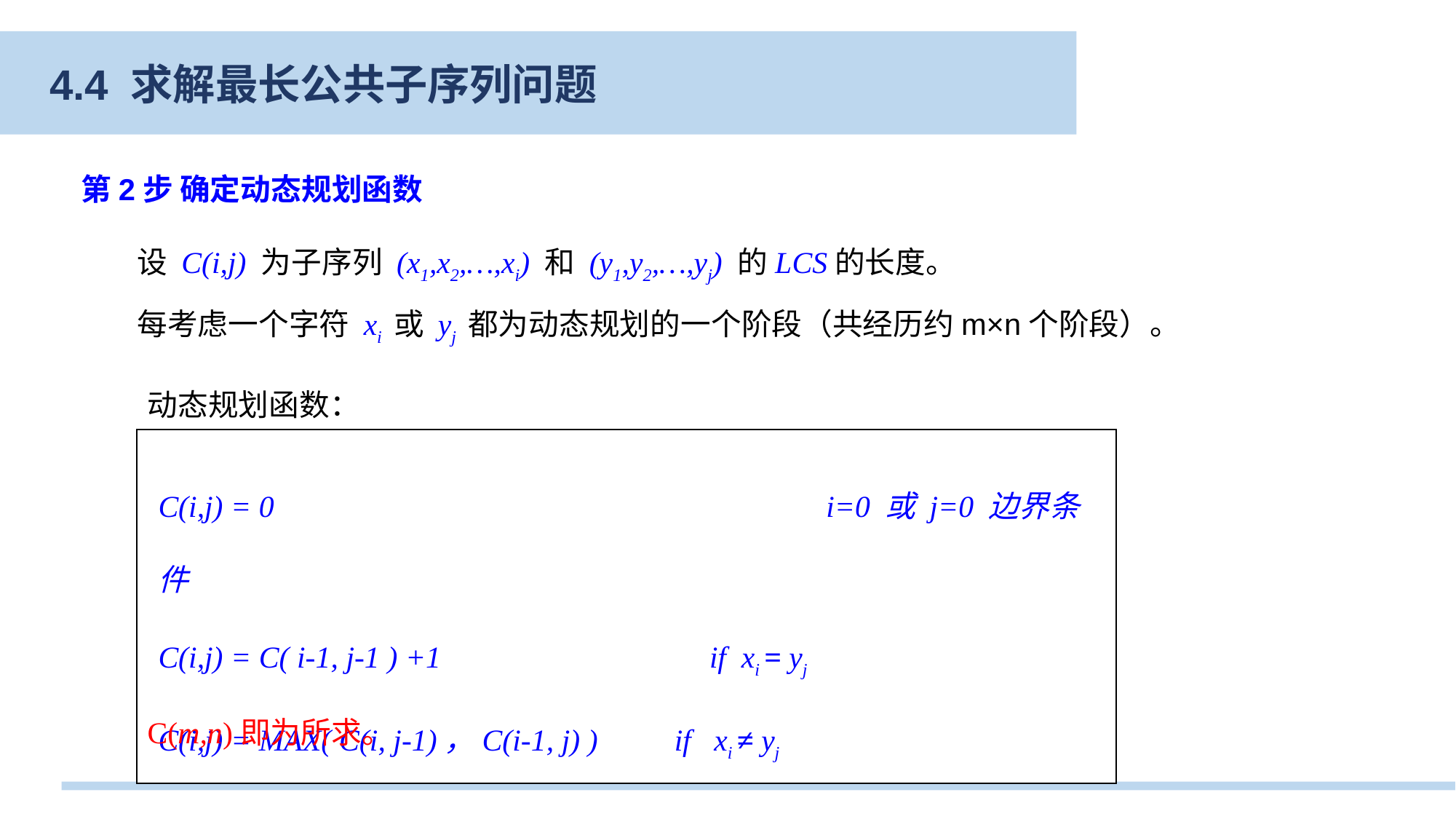

4.4 求解最长公共子序列问题
第2步 确定动态规划函数
    设 C(i,j) 为子序列 (x1,x2,…,xi) 和 (y1,y2,…,yj) 的LCS的长度。
    每考虑一个字符 xi 或 yj 都为动态规划的一个阶段（共经历约m×n个阶段）。
动态规划函数：
C(i,j) = 0				                i=0 或 j=0 边界条件
C(i,j) = C( i-1, j-1 ) +1		               if  xi = yj
C(i,j) = MAX( C(i, j-1)，C(i-1, j) )          if   xi ≠ yj
C(m,n)即为所求。